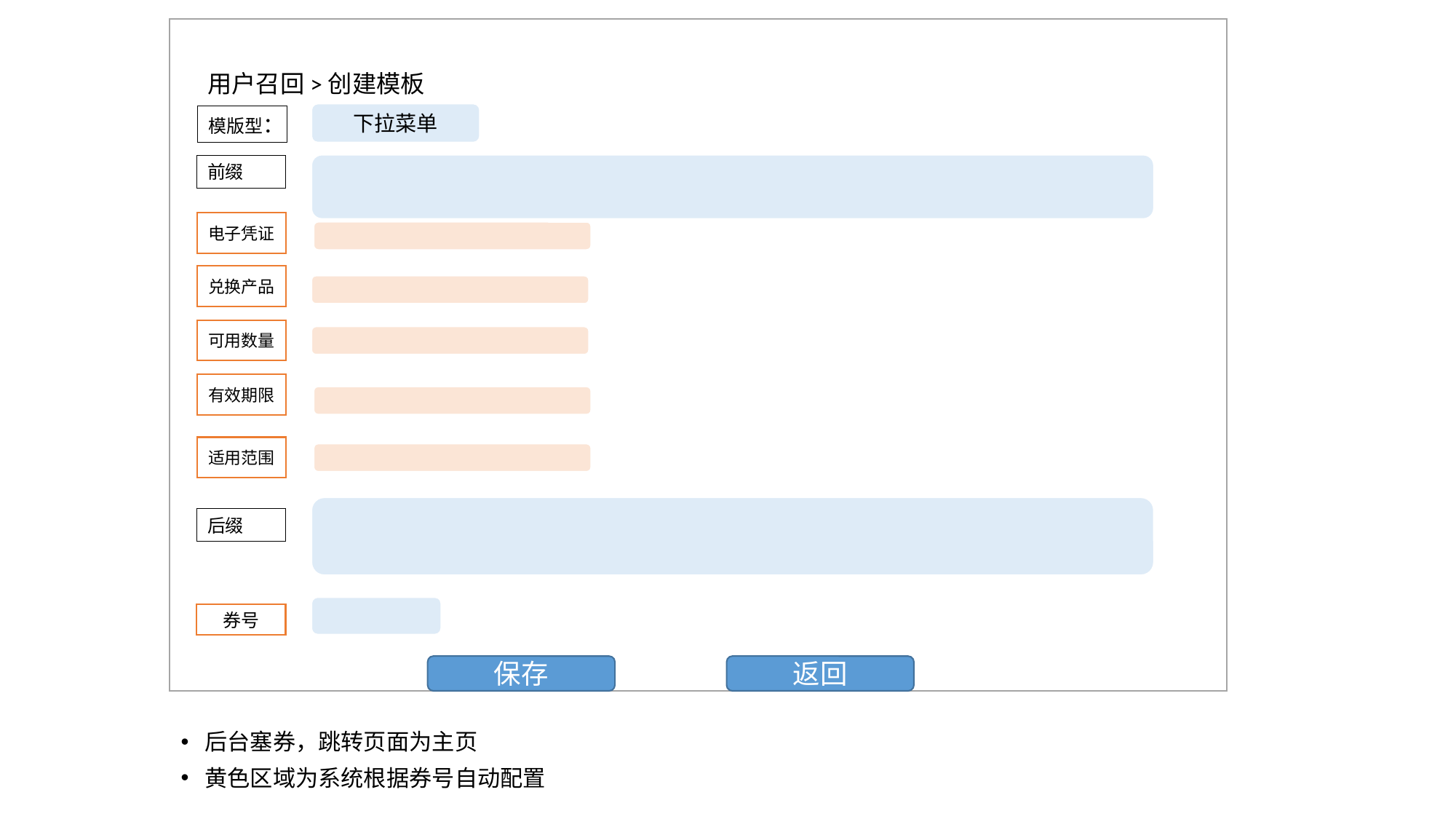

# 用户召回>创建模板
下拉菜单
模版型：

前缀
电子凭证

兑换产品

可用数量

有效期限

适用范围

后缀

券号
保存
返回
后台塞券，跳转页面为主页
黄色区域为系统根据券号自动配置